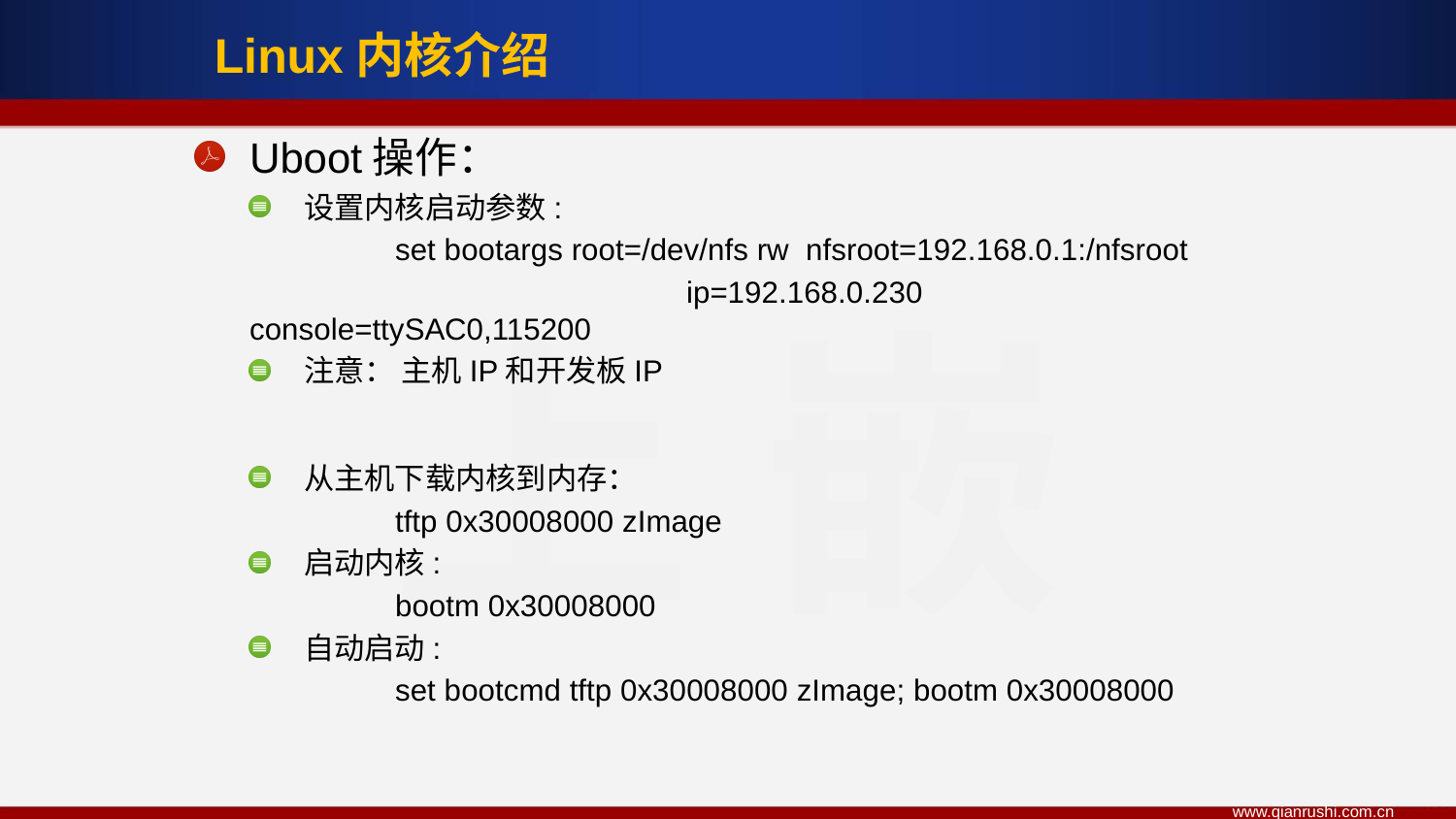

Linux内核介绍
Uboot操作：
设置内核启动参数:
	set bootargs root=/dev/nfs rw  nfsroot=192.168.0.1:/nfsroot
			ip=192.168.0.230 	console=ttySAC0,115200
注意： 主机IP和开发板IP

从主机下载内核到内存：
	tftp 0x30008000 zImage
启动内核:
	bootm 0x30008000
自动启动:
	set bootcmd tftp 0x30008000 zImage; bootm 0x30008000